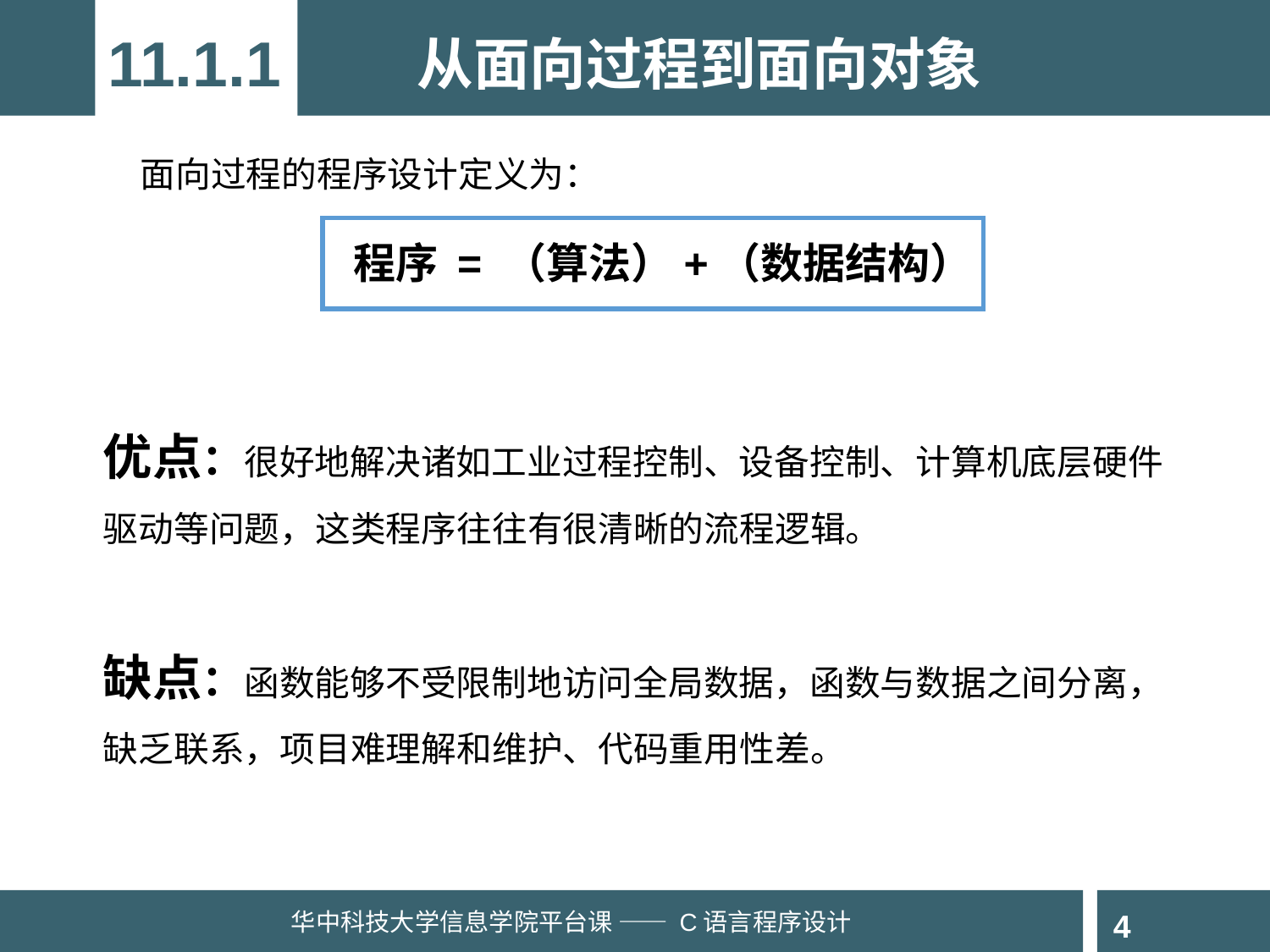

11.1.1
从面向过程到面向对象
面向过程的程序设计定义为：

程序 = （算法）+（数据结构）

优点：很好地解决诸如工业过程控制、设备控制、计算机底层硬件驱动等问题，这类程序往往有很清晰的流程逻辑。
缺点：函数能够不受限制地访问全局数据，函数与数据之间分离，缺乏联系，项目难理解和维护、代码重用性差。